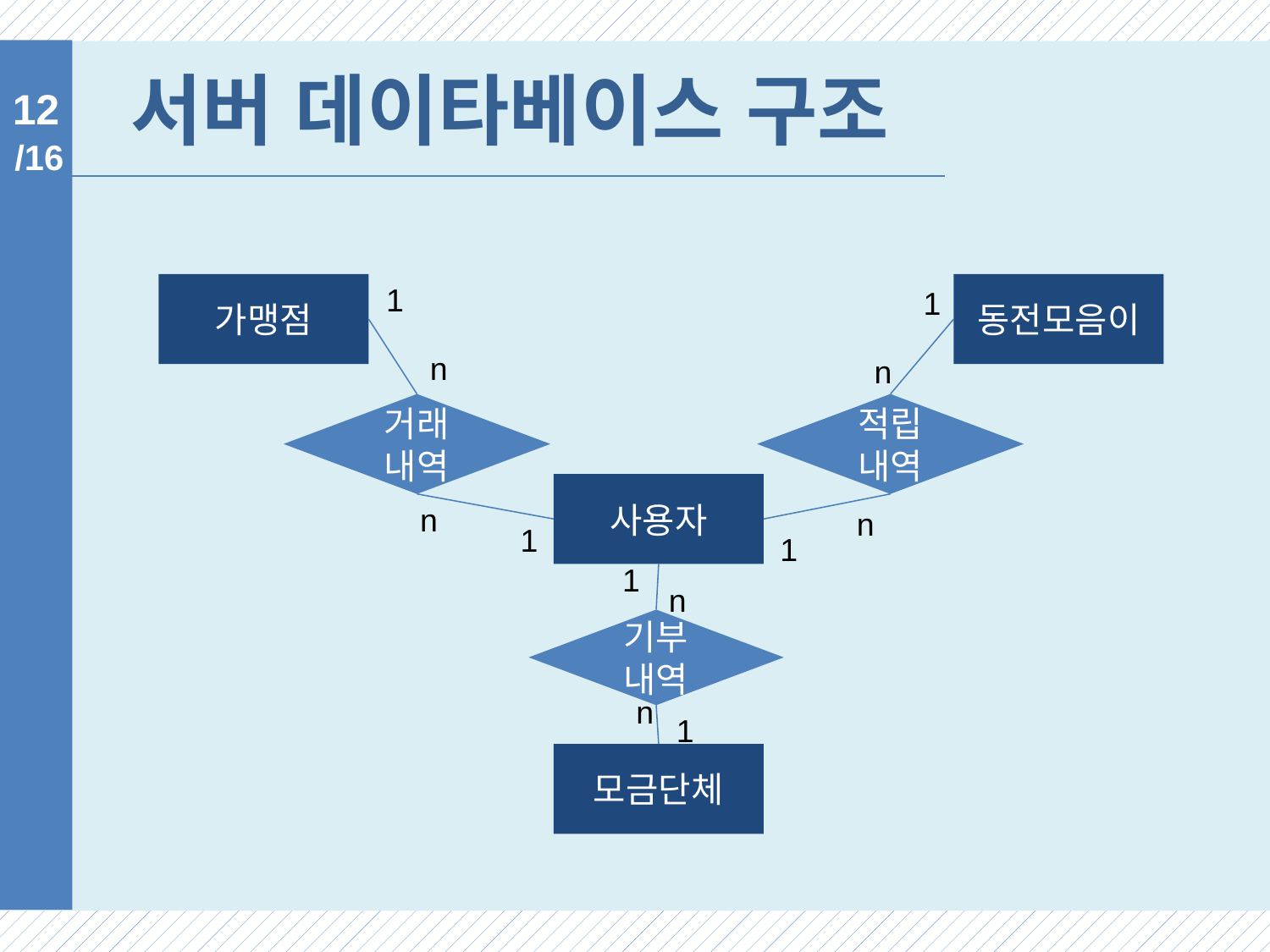

# 서버 데이타베이스 구조
12
가맹점
1
동전모음이
1
n
n
거래
내역
적립
내역
사용자
n
n
1
1
1
n
기부
내역
n
1
모금단체